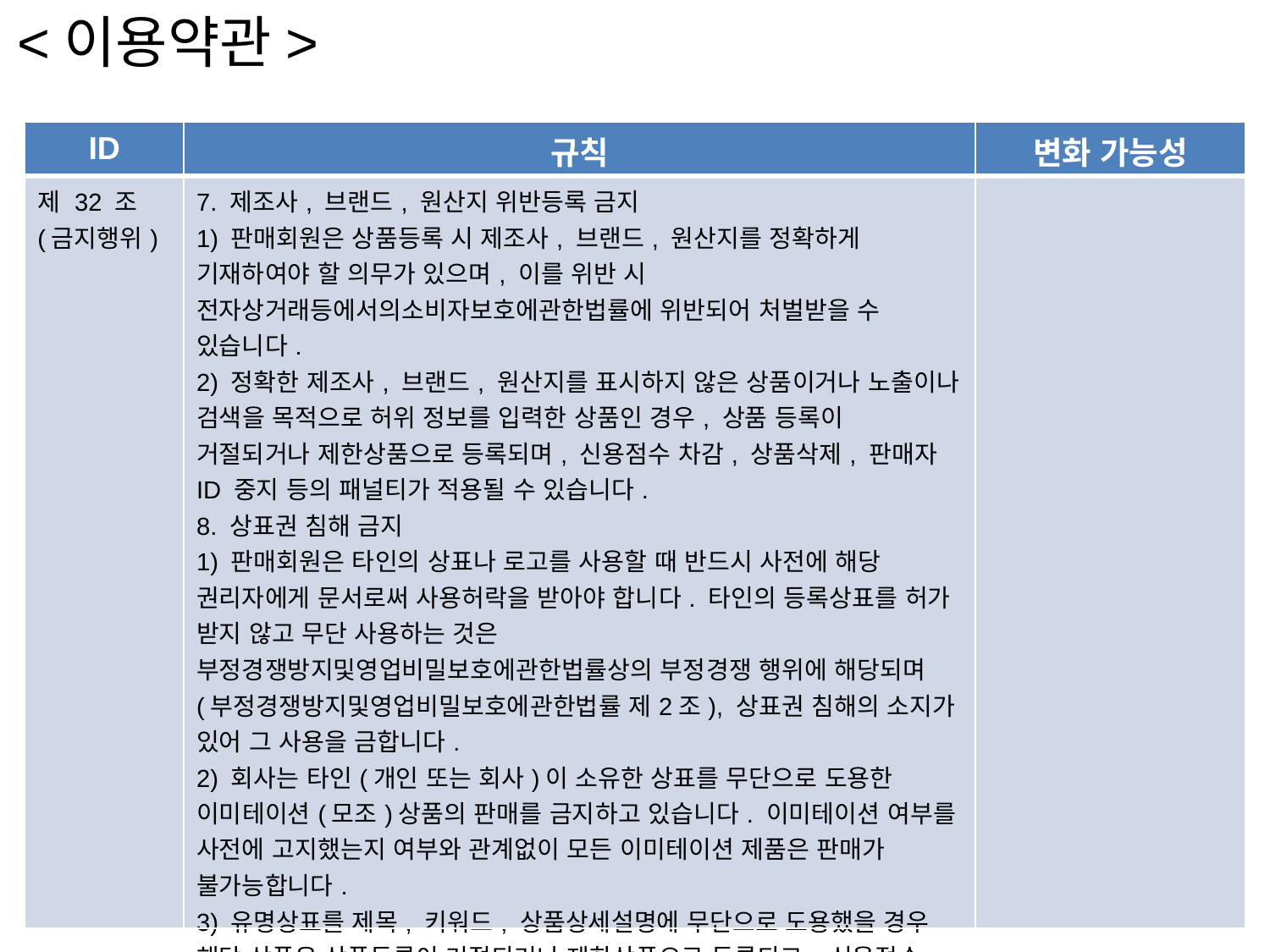

<이용약관>
| ID | 규칙 | 변화 가능성 |
| --- | --- | --- |
| 제 32 조 (금지행위) | 7. 제조사, 브랜드, 원산지 위반등록 금지 1) 판매회원은 상품등록 시 제조사, 브랜드, 원산지를 정확하게 기재하여야 할 의무가 있으며, 이를 위반 시 전자상거래등에서의소비자보호에관한법률에 위반되어 처벌받을 수 있습니다. 2) 정확한 제조사, 브랜드, 원산지를 표시하지 않은 상품이거나 노출이나 검색을 목적으로 허위 정보를 입력한 상품인 경우, 상품 등록이 거절되거나 제한상품으로 등록되며, 신용점수 차감, 상품삭제, 판매자ID 중지 등의 패널티가 적용될 수 있습니다. 8. 상표권 침해 금지 1) 판매회원은 타인의 상표나 로고를 사용할 때 반드시 사전에 해당 권리자에게 문서로써 사용허락을 받아야 합니다. 타인의 등록상표를 허가 받지 않고 무단 사용하는 것은 부정경쟁방지및영업비밀보호에관한법률상의 부정경쟁 행위에 해당되며(부정경쟁방지및영업비밀보호에관한법률 제2조), 상표권 침해의 소지가 있어 그 사용을 금합니다. 2) 회사는 타인(개인 또는 회사)이 소유한 상표를 무단으로 도용한 이미테이션(모조)상품의 판매를 금지하고 있습니다. 이미테이션 여부를 사전에 고지했는지 여부와 관계없이 모든 이미테이션 제품은 판매가 불가능합니다. 3) 유명상표를 제목, 키워드, 상품상세설명에 무단으로 도용했을 경우 해당 상품은 상품등록이 거절되거나 제한상픔으로 등록되고, 신용점수 차감, 상품삭제, 판매자ID 중지 등의 패널티가 적용되며, 기본이용료 및 부가서비스 이용료는 환불되지 않습니다. |  |